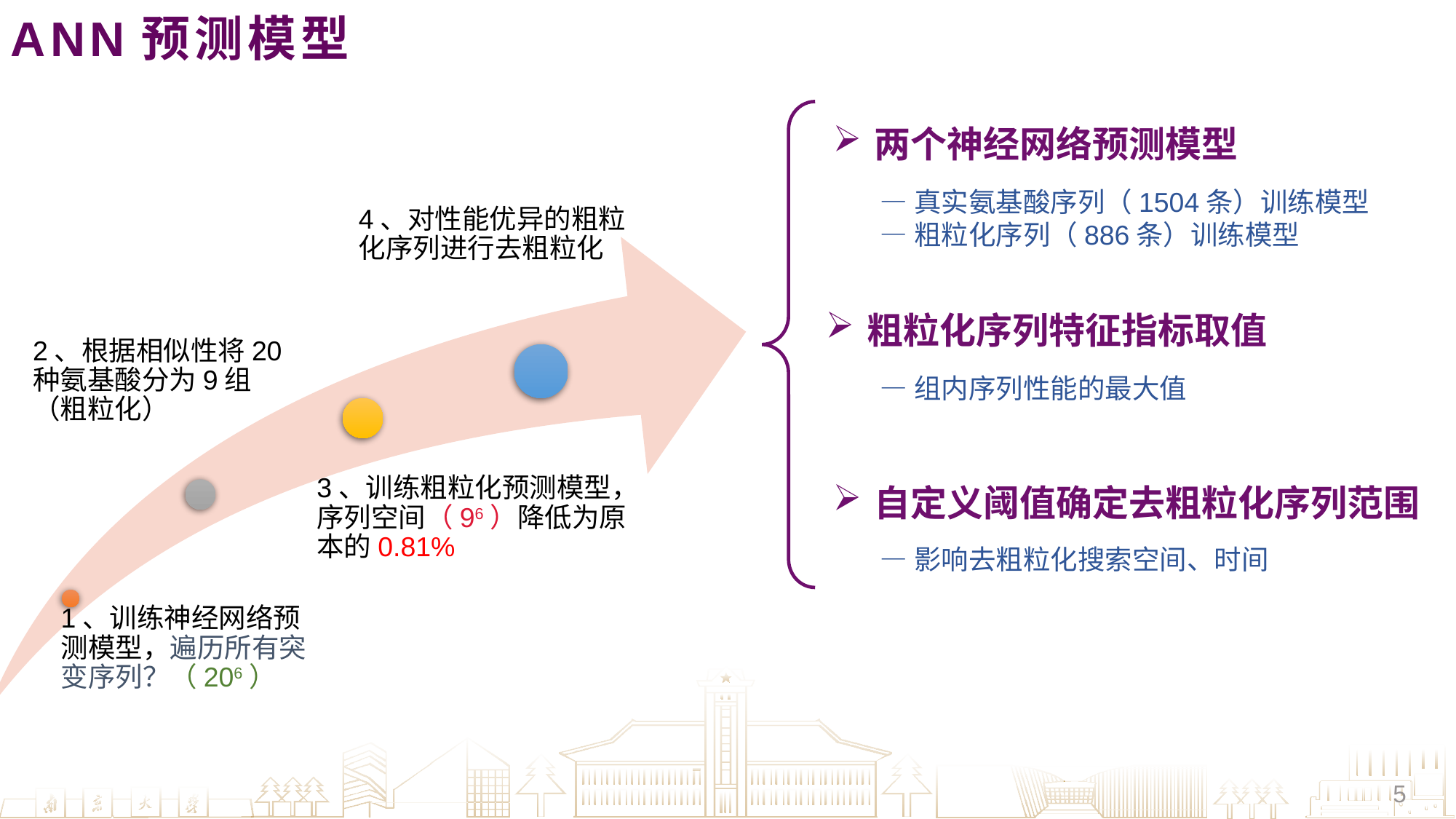

ANN预测模型
两个神经网络预测模型

—真实氨基酸序列（1504条）训练模型
—粗粒化序列（886条）训练模型
1、训练神经网络预测模型，遍历所有突变序列？（206）
2、根据相似性将20种氨基酸分为9组（粗粒化）
3、训练粗粒化预测模型，序列空间（96）降低为原本的0.81%
4、对性能优异的粗粒化序列进行去粗粒化
粗粒化序列特征指标取值
—组内序列性能的最大值
自定义阈值确定去粗粒化序列范围
—影响去粗粒化搜索空间、时间
5